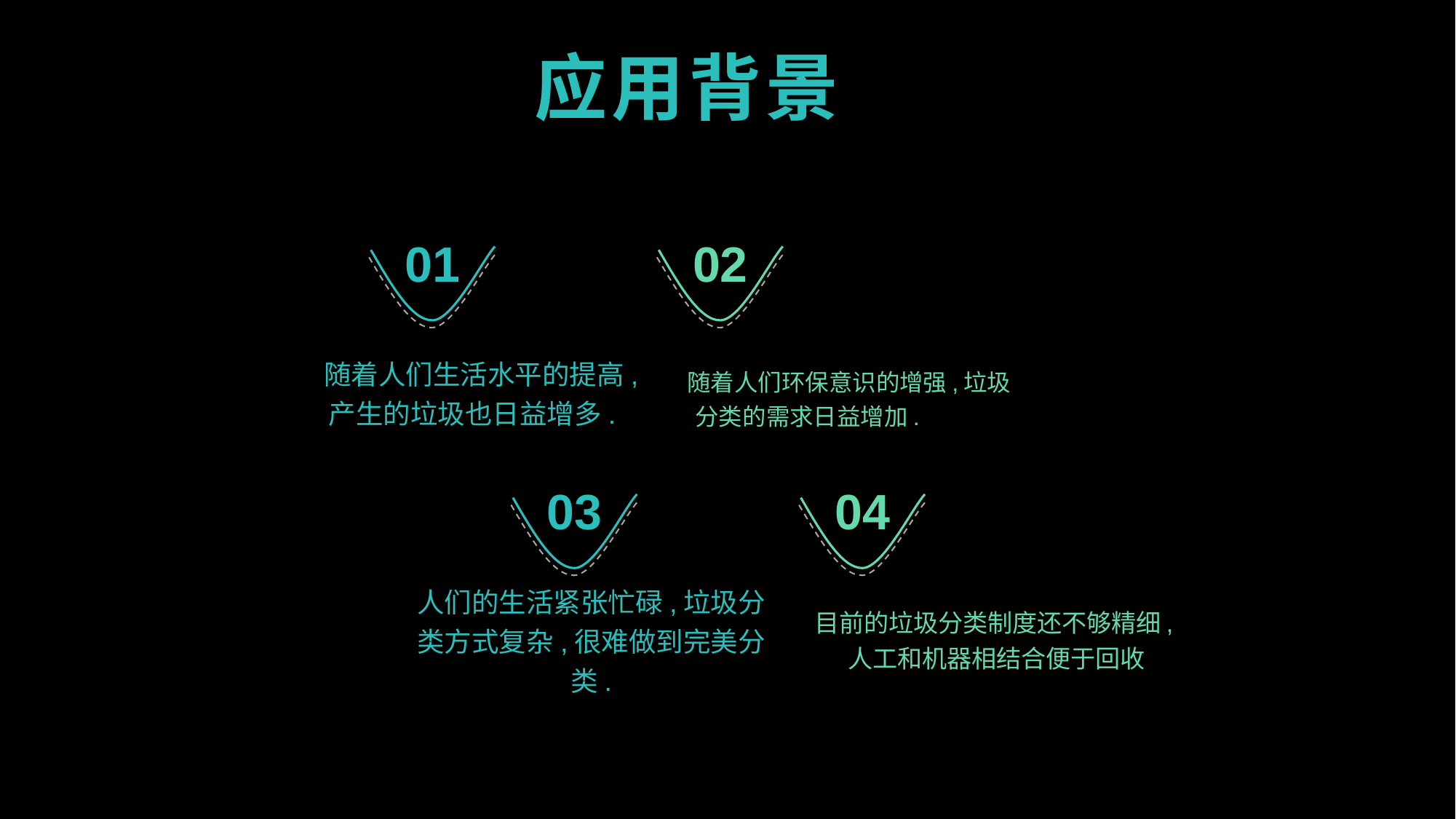

应用背景

01
02

随着人们生活水平的提高,产生的垃圾也日益增多.增多.
随着人们环保意识的增强,垃圾分类的需求日益增加.类的需求日益增加.
03
04

目前的垃圾分类制度还不够精细,人工和机器相结合便于回收
人们的生活紧张忙碌,垃圾分类方式复杂,很难做到完美分类.